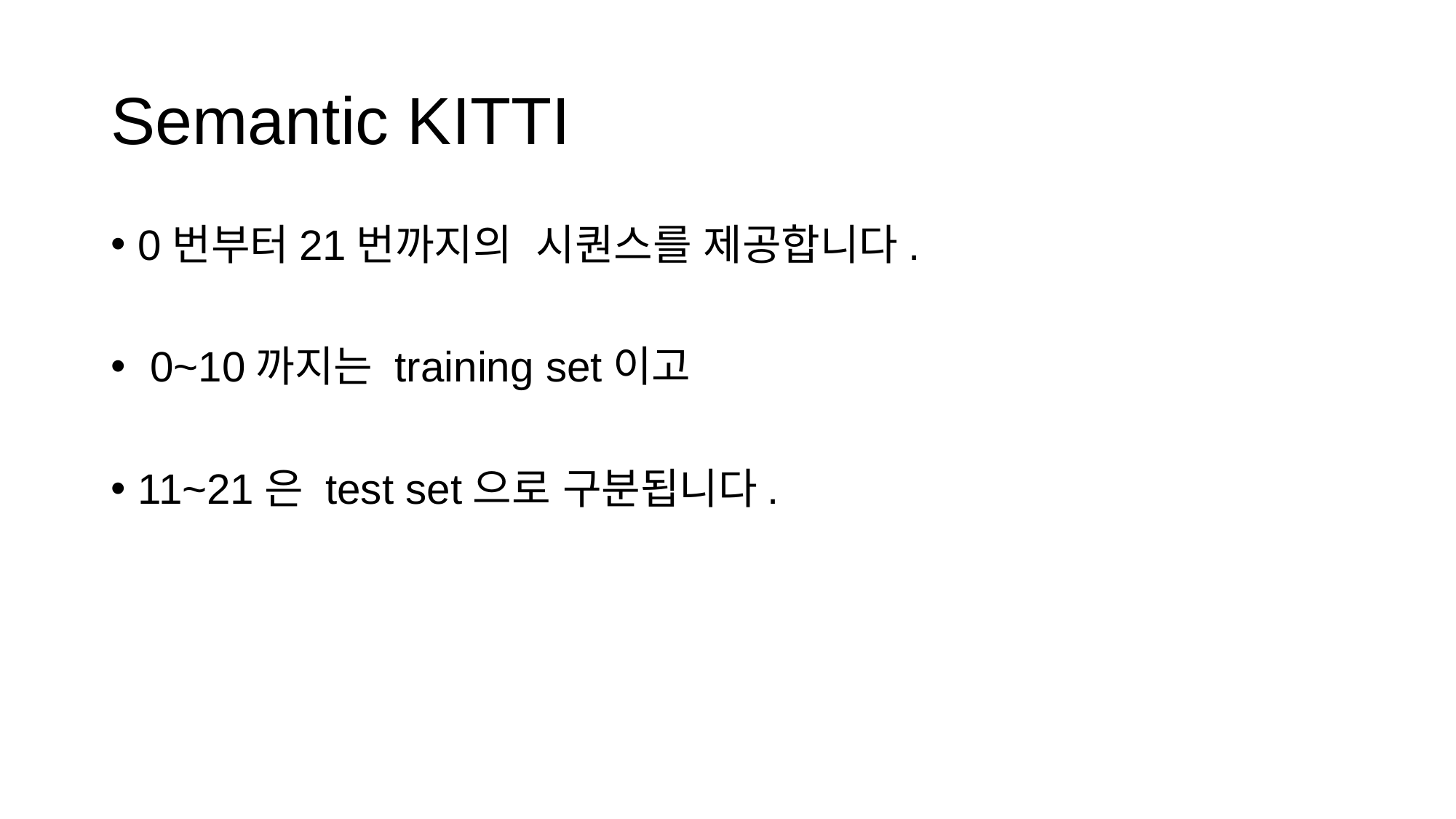

# Semantic KITTI
0번부터21번까지의  시퀀스를 제공합니다.

 0~10까지는 training set이고

11~21은 test set으로 구분됩니다.